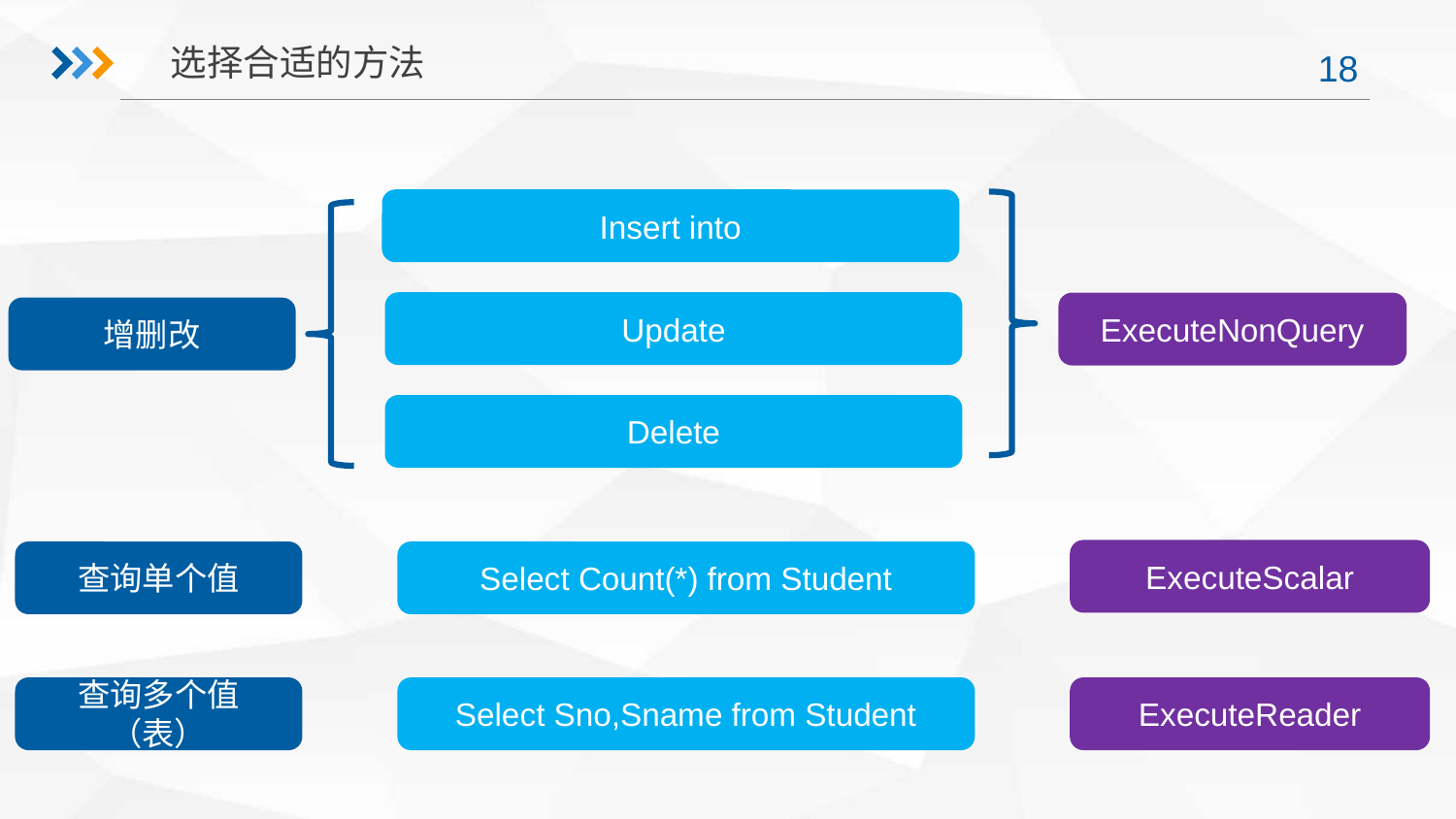

选择合适的方法
Insert into

Update
ExecuteNonQuery
增删改
Delete
ExecuteScalar
查询单个值
Select Count(*) from Student
查询多个值（表）
Select Sno,Sname from Student
ExecuteReader